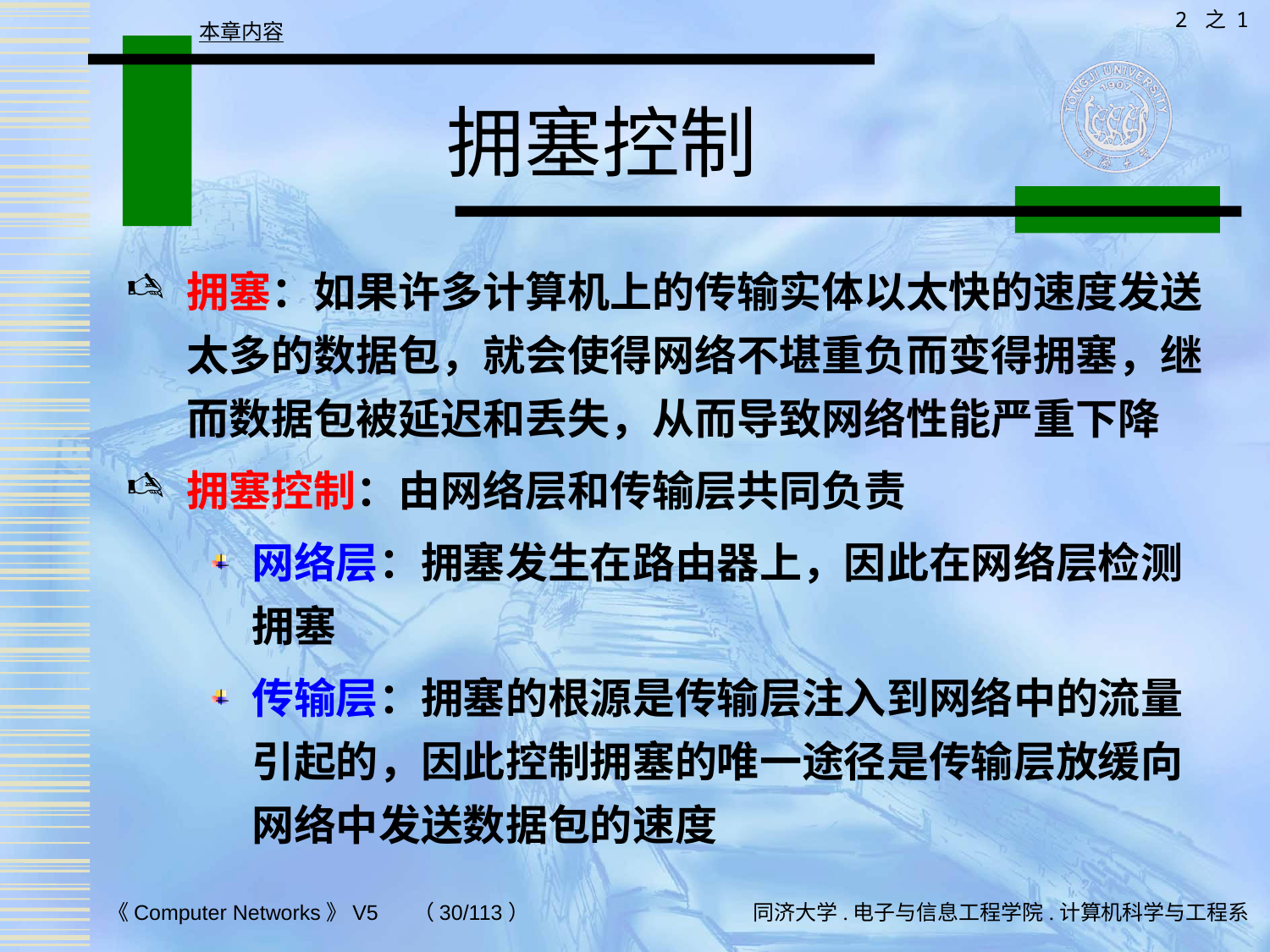

2 之 1
本章内容
# 拥塞控制
拥塞：如果许多计算机上的传输实体以太快的速度发送太多的数据包，就会使得网络不堪重负而变得拥塞，继而数据包被延迟和丢失，从而导致网络性能严重下降
拥塞控制：由网络层和传输层共同负责
网络层：拥塞发生在路由器上，因此在网络层检测拥塞
传输层：拥塞的根源是传输层注入到网络中的流量引起的，因此控制拥塞的唯一途径是传输层放缓向网络中发送数据包的速度